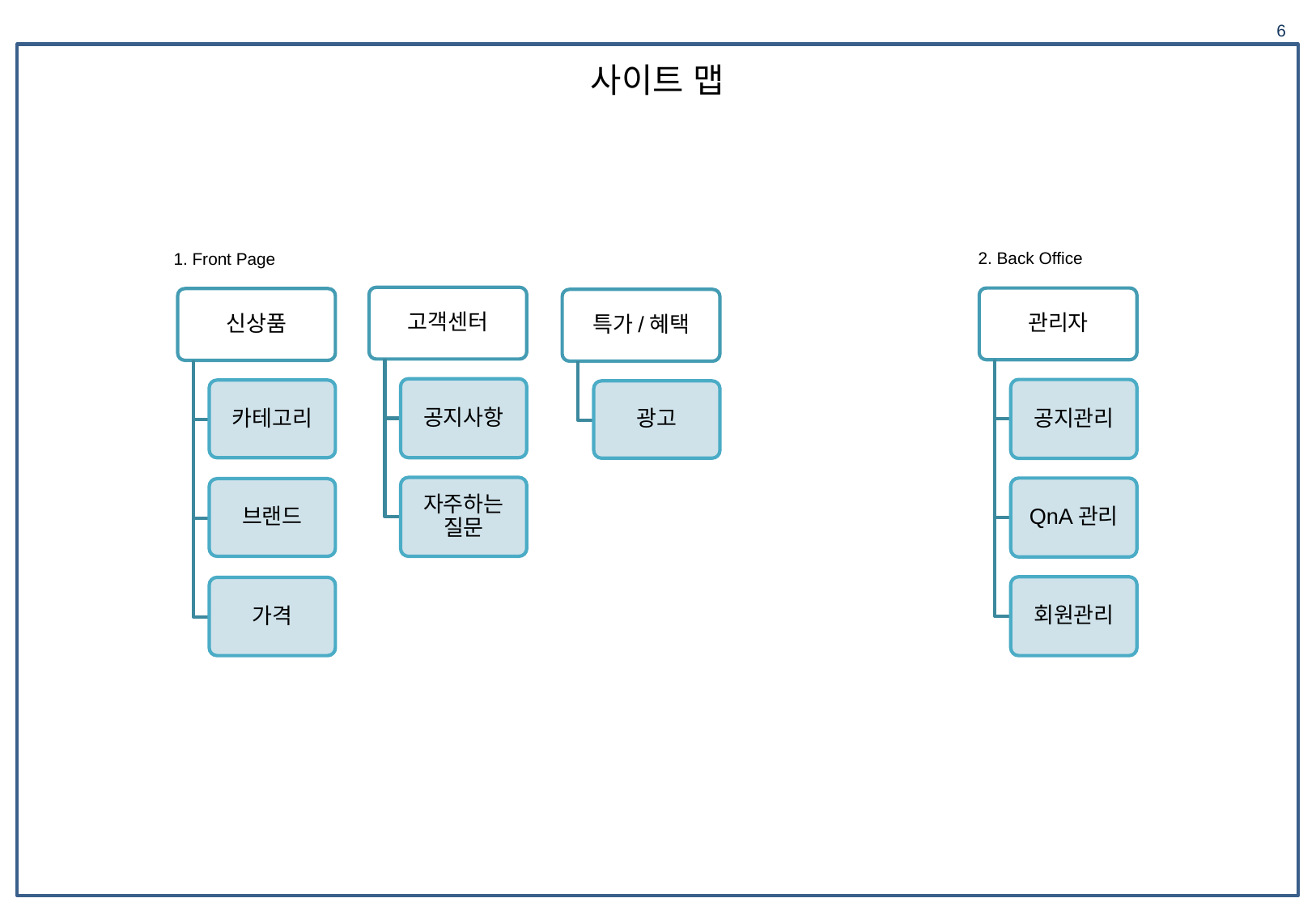

6
# 사이트 맵
2. Back Office
1. Front Page
고객센터
관리자

공지관리
QnA관리
회원관리
신상품
특가/혜택

공지사항
카테고리
광고
자주하는 질문
브랜드
가격